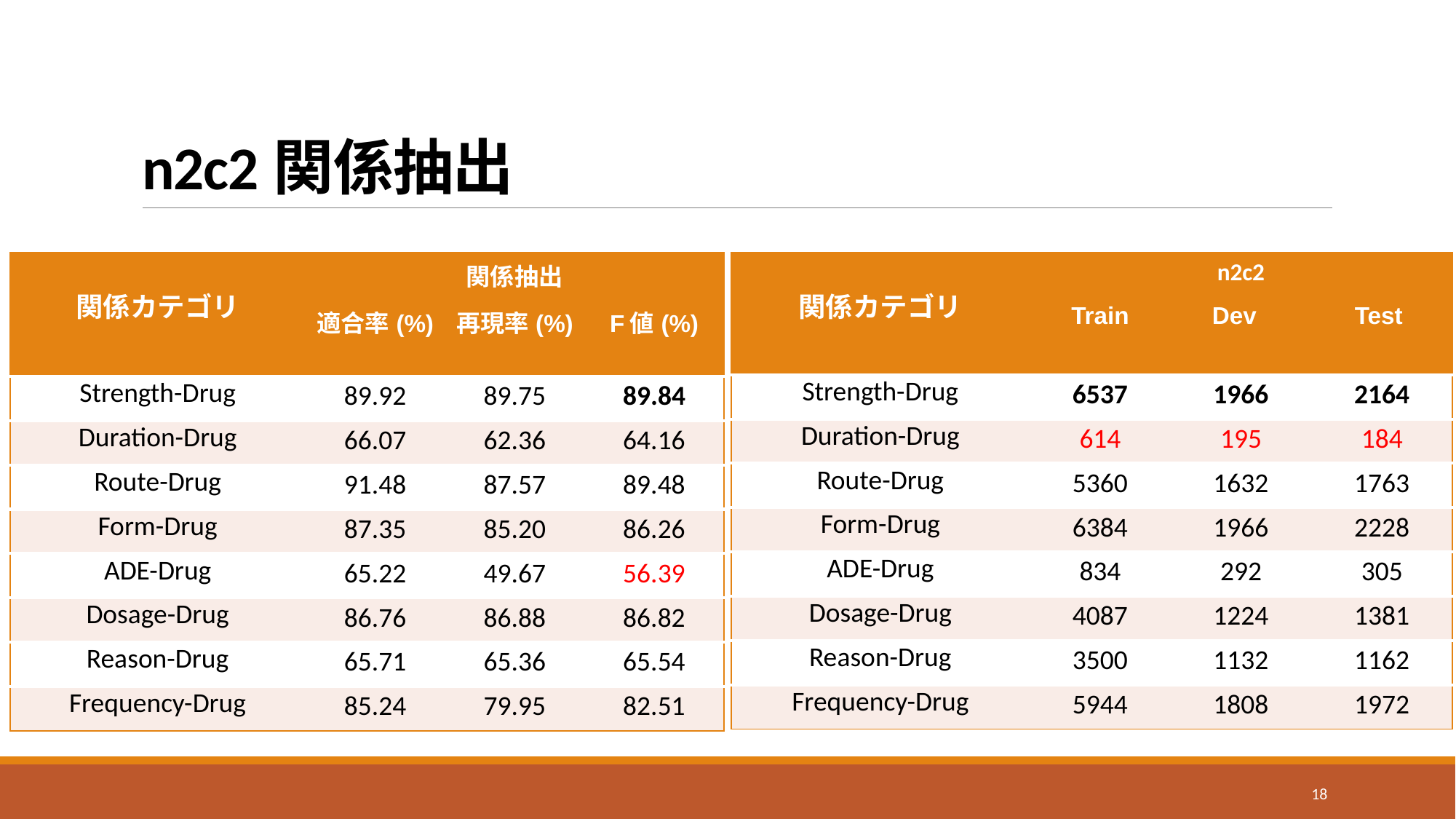

# n2c2関係抽出
| 関係カテゴリ | 関係抽出 |  |  |
| --- | --- | --- | --- |
|  | 適合率(%) | 再現率(%) | F値(%) |
| Strength-Drug | 89.92 | 89.75 | 89.84 |
| Duration-Drug | 66.07 | 62.36 | 64.16 |
| Route-Drug | 91.48 | 87.57 | 89.48 |
| Form-Drug | 87.35 | 85.20 | 86.26 |
| ADE-Drug | 65.22 | 49.67 | 56.39 |
| Dosage-Drug | 86.76 | 86.88 | 86.82 |
| Reason-Drug | 65.71 | 65.36 | 65.54 |
| Frequency-Drug | 85.24 | 79.95 | 82.51 |
| 関係カテゴリ | n2c2 |  |  |
| --- | --- | --- | --- |
|  | Train | Dev | Test |
| Strength-Drug | 6537 | 1966 | 2164 |
| Duration-Drug | 614 | 195 | 184 |
| Route-Drug | 5360 | 1632 | 1763 |
| Form-Drug | 6384 | 1966 | 2228 |
| ADE-Drug | 834 | 292 | 305 |
| Dosage-Drug | 4087 | 1224 | 1381 |
| Reason-Drug | 3500 | 1132 | 1162 |
| Frequency-Drug | 5944 | 1808 | 1972 |
18